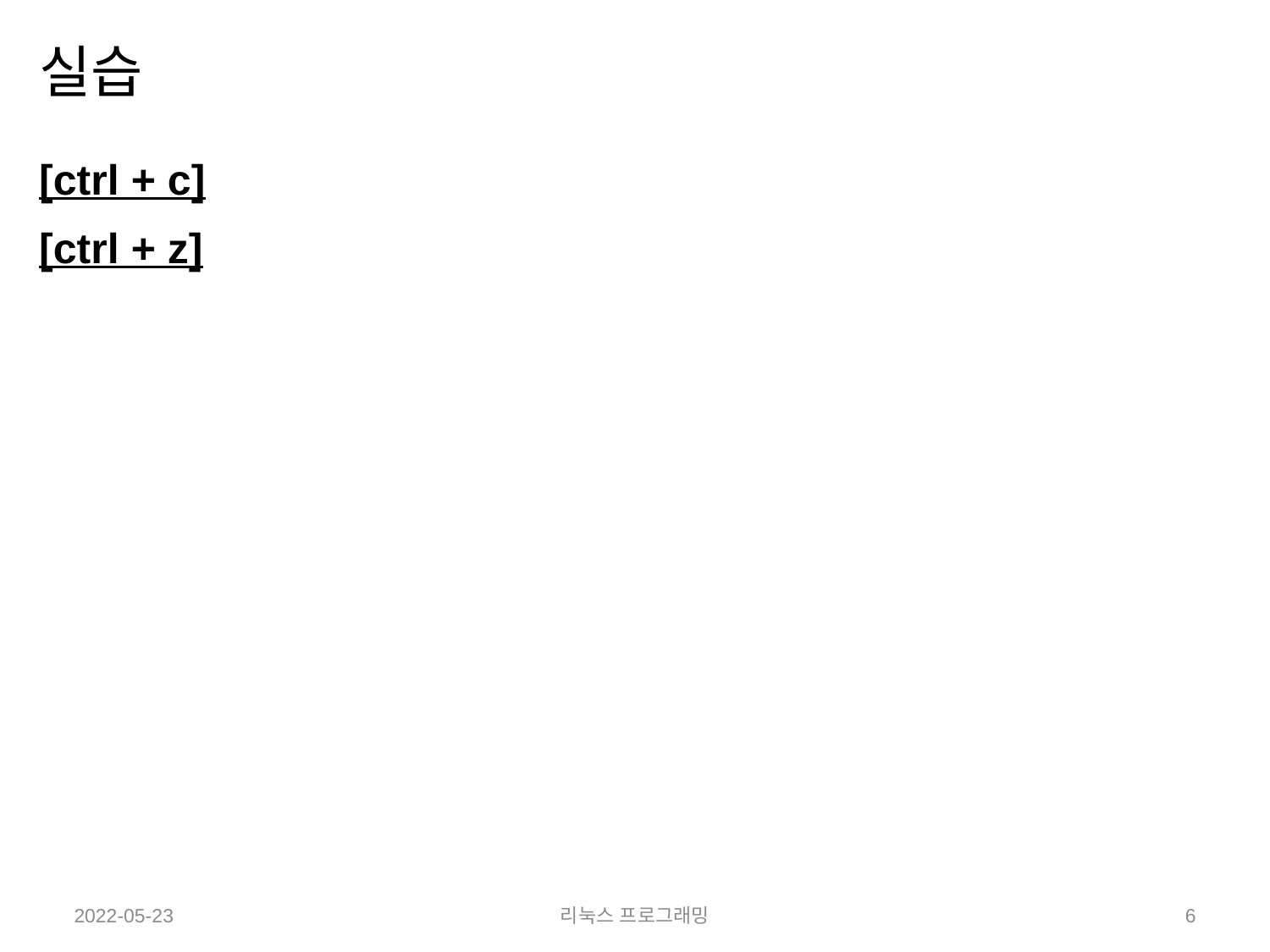

# 실습
[ctrl + c]
[ctrl + z]
2022-05-23
리눅스 프로그래밍
6